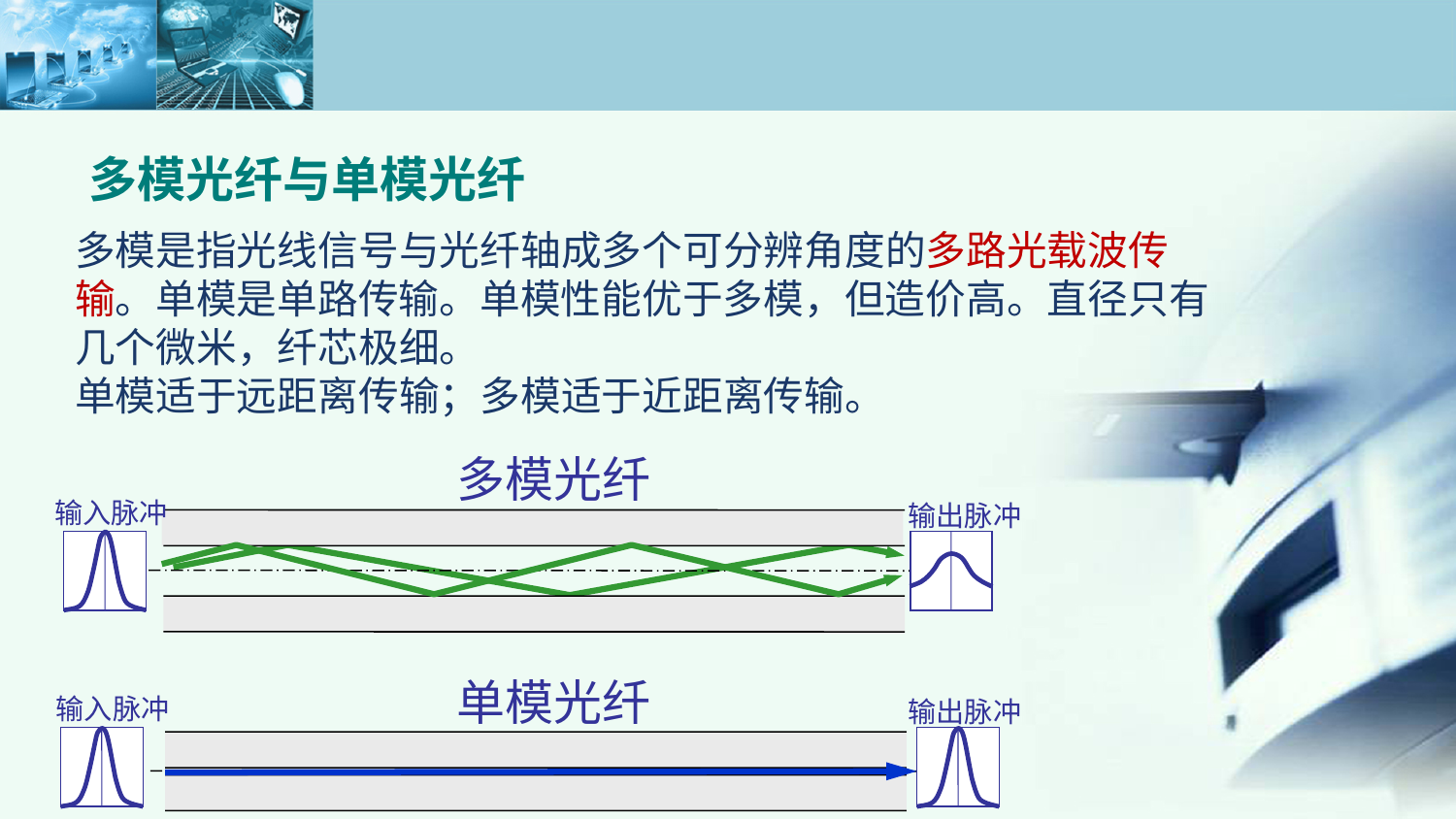

多模光纤与单模光纤
多模是指光线信号与光纤轴成多个可分辨角度的多路光载波传输。单模是单路传输。单模性能优于多模，但造价高。直径只有几个微米，纤芯极细。
单模适于远距离传输；多模适于近距离传输。

多模光纤
输入脉冲

输出脉冲

单模光纤
输入脉冲

输出脉冲